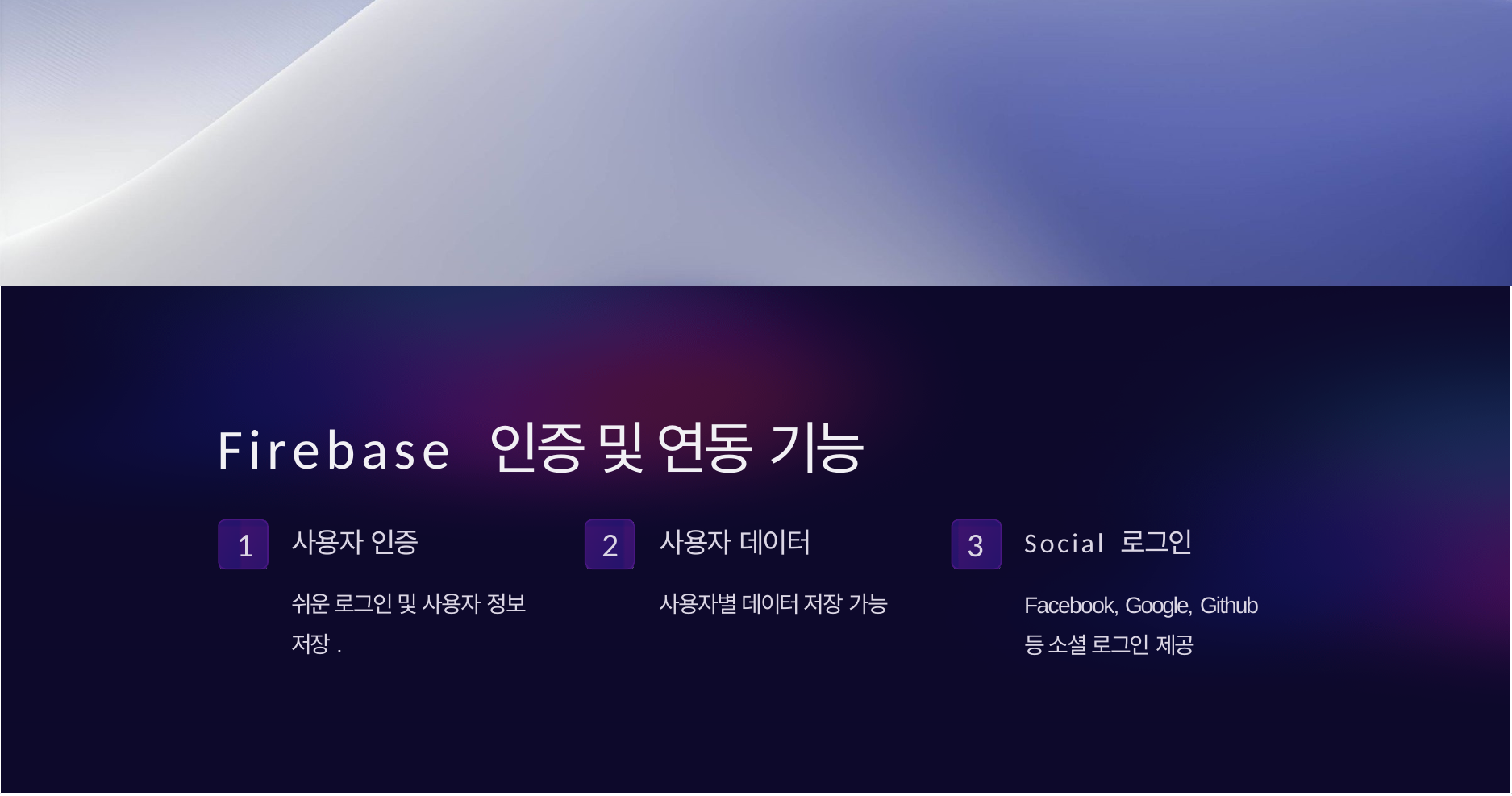

Firebase 인증 및 연동 기능

1	2
3
사용자 인증	사용자 데이터
Social 로그인

Facebook, Google, Github
등 소셜 로그인 제공
쉬운 로그인 및 사용자 정보	사용자별 데이터 저장 가능  저장.